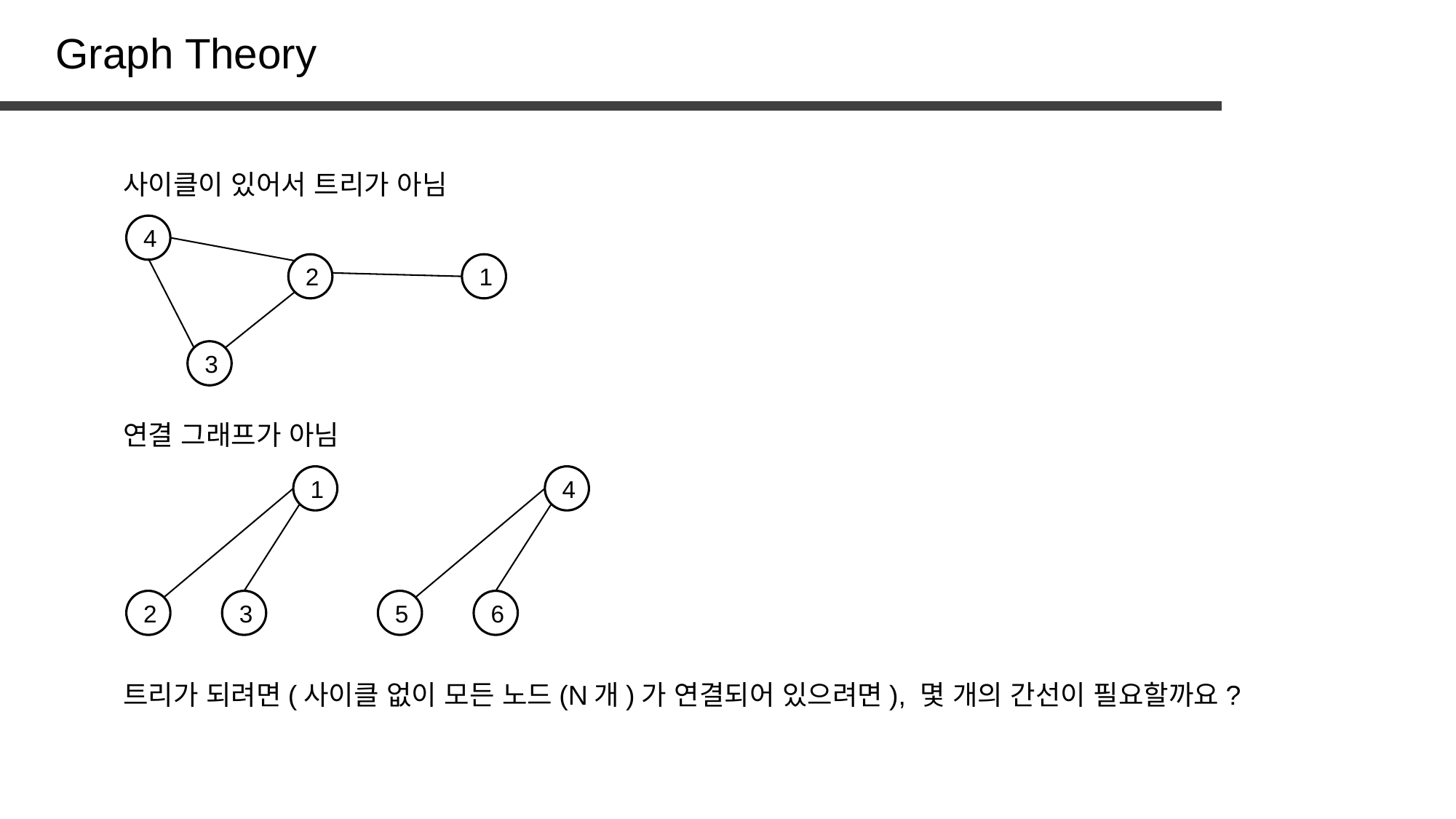

Graph Theory
사이클이 있어서 트리가 아님
4
2
1
3
연결 그래프가 아님
1
4
2
3
5
6
트리가 되려면(사이클 없이 모든 노드(N개)가 연결되어 있으려면), 몇 개의 간선이 필요할까요?